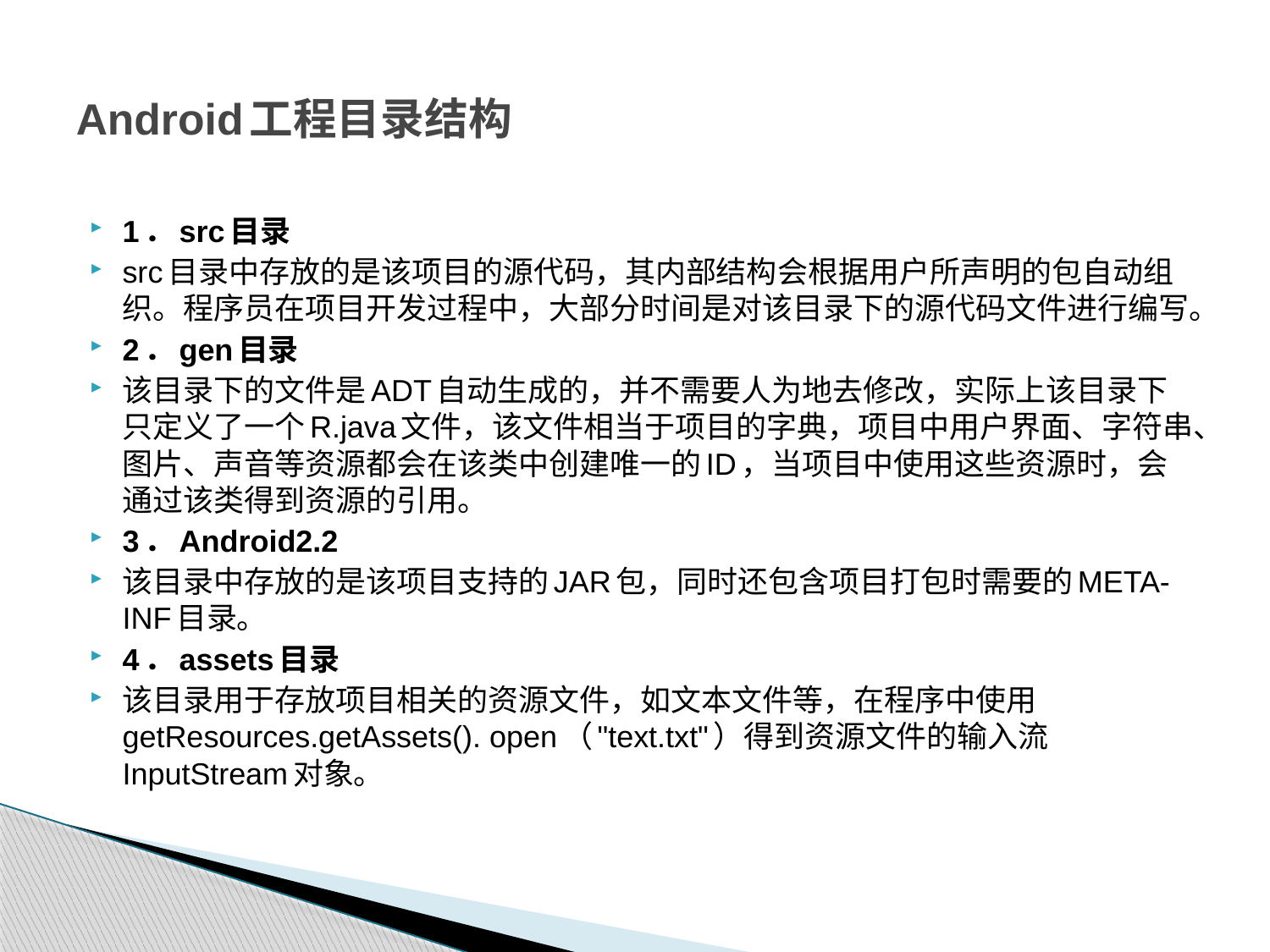

# Android工程目录结构
1．src目录
src目录中存放的是该项目的源代码，其内部结构会根据用户所声明的包自动组织。程序员在项目开发过程中，大部分时间是对该目录下的源代码文件进行编写。
2．gen目录
该目录下的文件是ADT自动生成的，并不需要人为地去修改，实际上该目录下只定义了一个R.java文件，该文件相当于项目的字典，项目中用户界面、字符串、图片、声音等资源都会在该类中创建唯一的ID，当项目中使用这些资源时，会通过该类得到资源的引用。
3．Android2.2
该目录中存放的是该项目支持的JAR包，同时还包含项目打包时需要的META-INF目录。
4．assets目录
该目录用于存放项目相关的资源文件，如文本文件等，在程序中使用getResources.getAssets(). open（"text.txt"）得到资源文件的输入流InputStream对象。